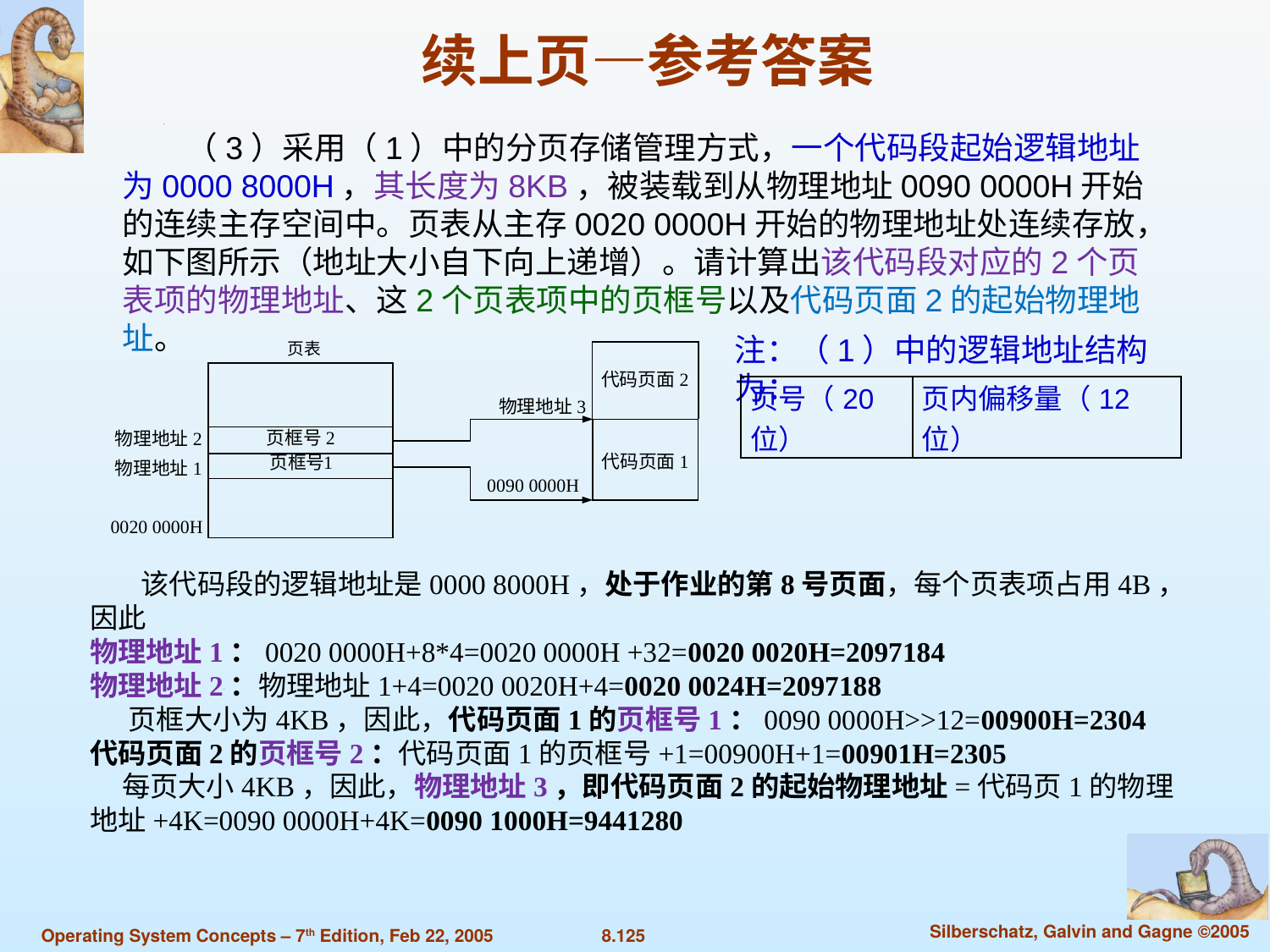

续上页—参考答案
（3）采用（1）中的分页存储管理方式，一个代码段起始逻辑地址为0000 8000H，其长度为8KB，被装载到从物理地址0090 0000H开始的连续主存空间中。页表从主存0020 0000H开始的物理地址处连续存放，如下图所示（地址大小自下向上递增）。请计算出该代码段对应的2个页表项的物理地址、这2个页表项中的页框号以及代码页面2的起始物理地址。

注：（1）中的逻辑地址结构为：

页表

页框号2
代码页面2

物理地址3
代码页面1

物理地址2
1
页框号
物理地址1

0090 0000H
0020 0000H
| 页号（20位） | 页内偏移量（12位） |
| --- | --- |
       该代码段的逻辑地址是0000 8000H，处于作业的第8号页面，每个页表项占用4B，因此
物理地址1：0020 0000H+8*4=0020 0000H +32=0020 0020H=2097184
物理地址2：物理地址1+4=0020 0020H+4=0020 0024H=2097188
     页框大小为4KB，因此，代码页面1的页框号1：0090 0000H>>12=00900H=2304
代码页面2的页框号2：代码页面1的页框号+1=00900H+1=00901H=2305
    每页大小4KB，因此，物理地址3，即代码页面2的起始物理地址=代码页1的物理地址+4K=0090 0000H+4K=0090 1000H=9441280